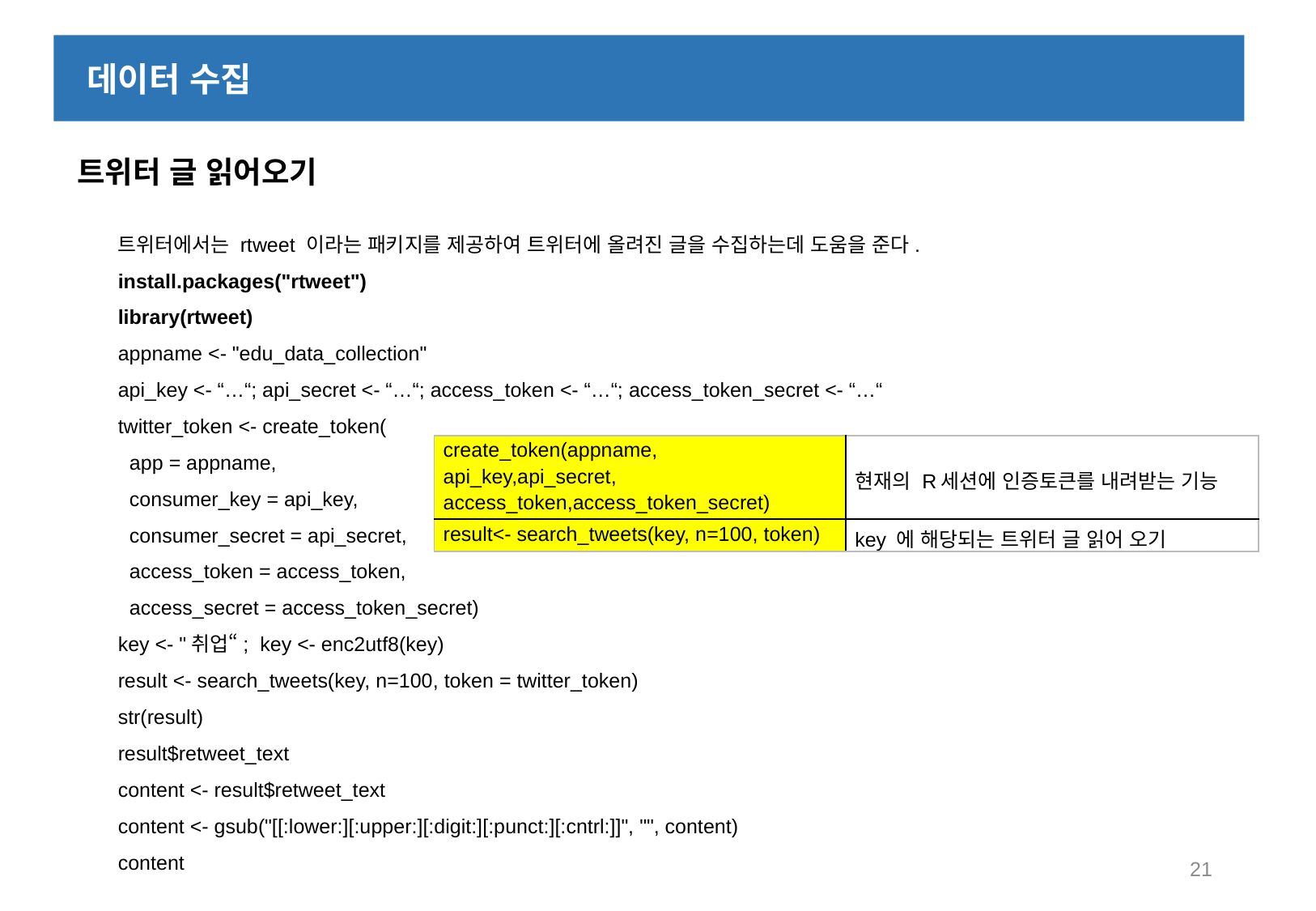

데이터 수집

트위터 글 읽어오기
트위터에서는 rtweet 이라는 패키지를 제공하여 트위터에 올려진 글을 수집하는데 도움을 준다.
install.packages("rtweet")
library(rtweet)
appname <- "edu_data_collection"
api_key <- “…“; api_secret <- “…“; access_token <- “…“; access_token_secret <- “…“
twitter_token <- create_token(
  app = appname,
  consumer_key = api_key,
  consumer_secret = api_secret,
  access_token = access_token,
  access_secret = access_token_secret)
key <- "취업“;  key <- enc2utf8(key)
result <- search_tweets(key, n=100, token = twitter_token)
str(result)
result$retweet_text
content <- result$retweet_text
content <- gsub("[[:lower:][:upper:][:digit:][:punct:][:cntrl:]]", "", content)
content
| create\_token(appname, api\_key,api\_secret, access\_token,access\_token\_secret) | 현재의 R세션에 인증토큰를 내려받는 기능 |
| --- | --- |
| result<- search\_tweets(key, n=100, token) | key 에 해당되는 트위터 글 읽어 오기 |
21